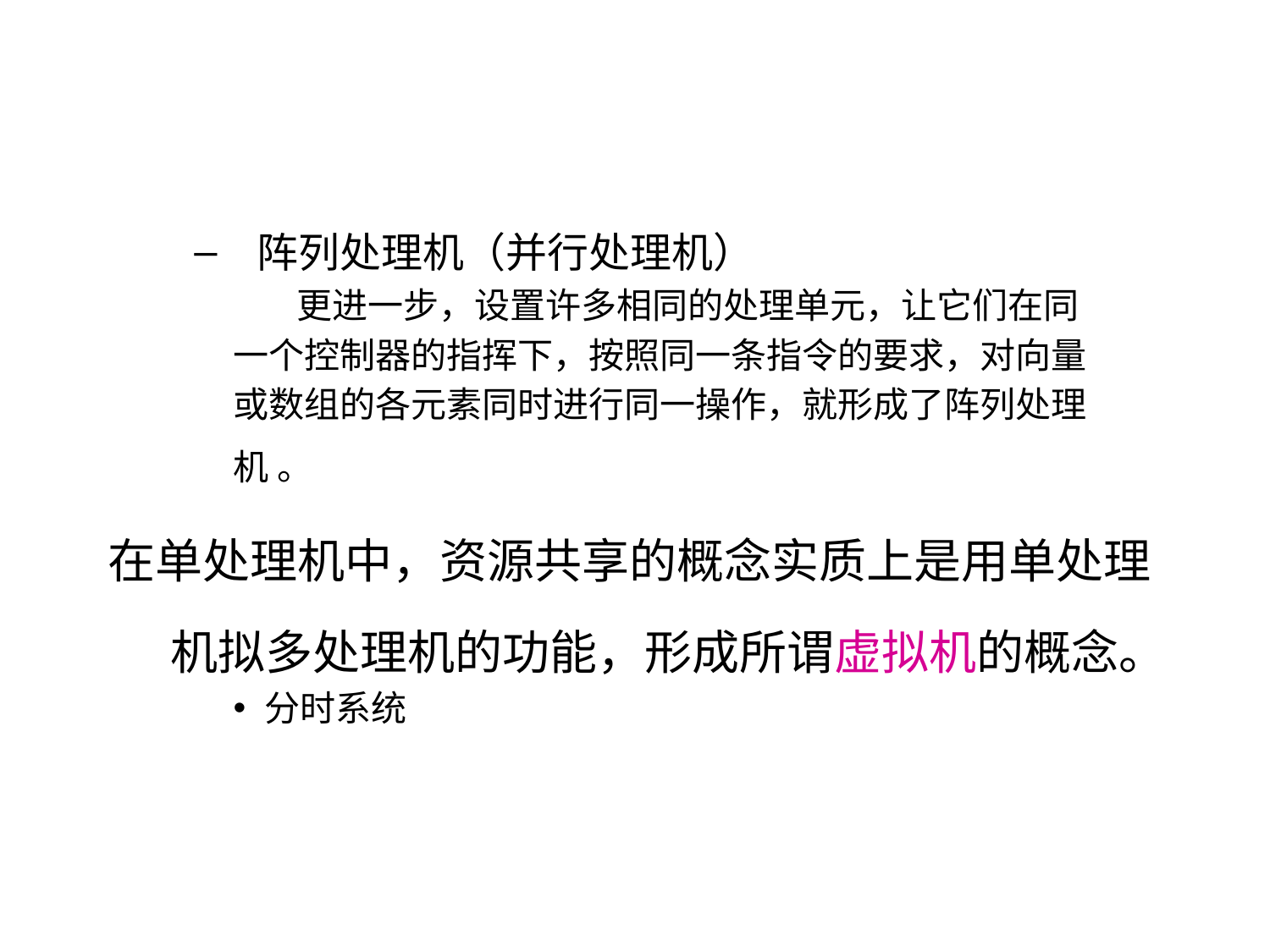

阵列处理机（并行处理机）
       更进一步，设置许多相同的处理单元，让它们在同
一个控制器的指挥下，按照同一条指令的要求，对向量
或数组的各元素同时进行同一操作，就形成了阵列处理
机 。
在单处理机中，资源共享的概念实质上是用单处理机拟多处理机的功能，形成所谓虚拟机的概念。
分时系统